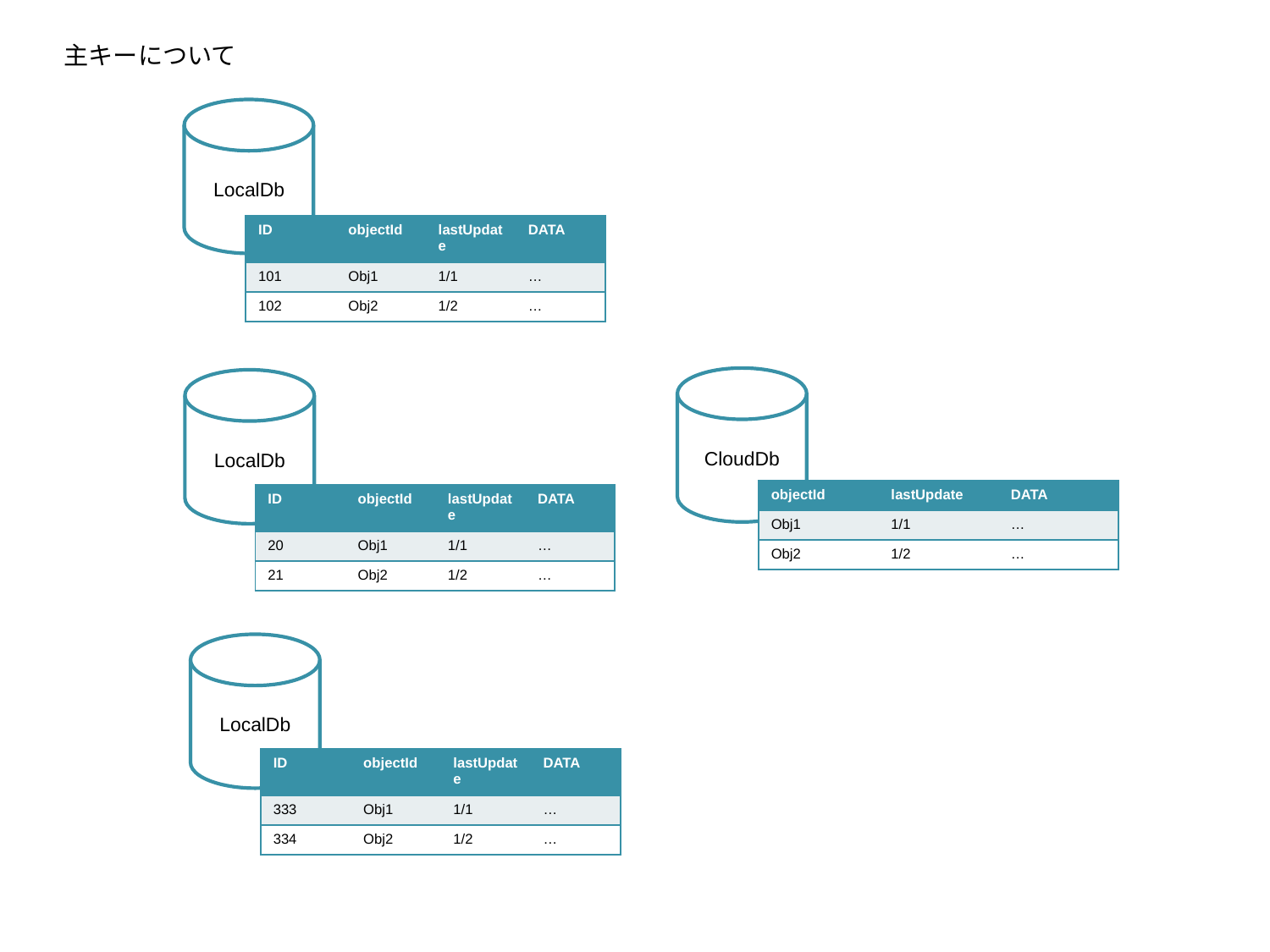

主キーについて
LocalDb
| ID | objectId | lastUpdate | DATA |
| --- | --- | --- | --- |
| 101 | Obj1 | 1/1 | … |
| 102 | Obj2 | 1/2 | … |
CloudDb
LocalDb
| objectId | lastUpdate | DATA |
| --- | --- | --- |
| Obj1 | 1/1 | … |
| Obj2 | 1/2 | … |
| ID | objectId | lastUpdate | DATA |
| --- | --- | --- | --- |
| 20 | Obj1 | 1/1 | … |
| 21 | Obj2 | 1/2 | … |
LocalDb
| ID | objectId | lastUpdate | DATA |
| --- | --- | --- | --- |
| 333 | Obj1 | 1/1 | … |
| 334 | Obj2 | 1/2 | … |